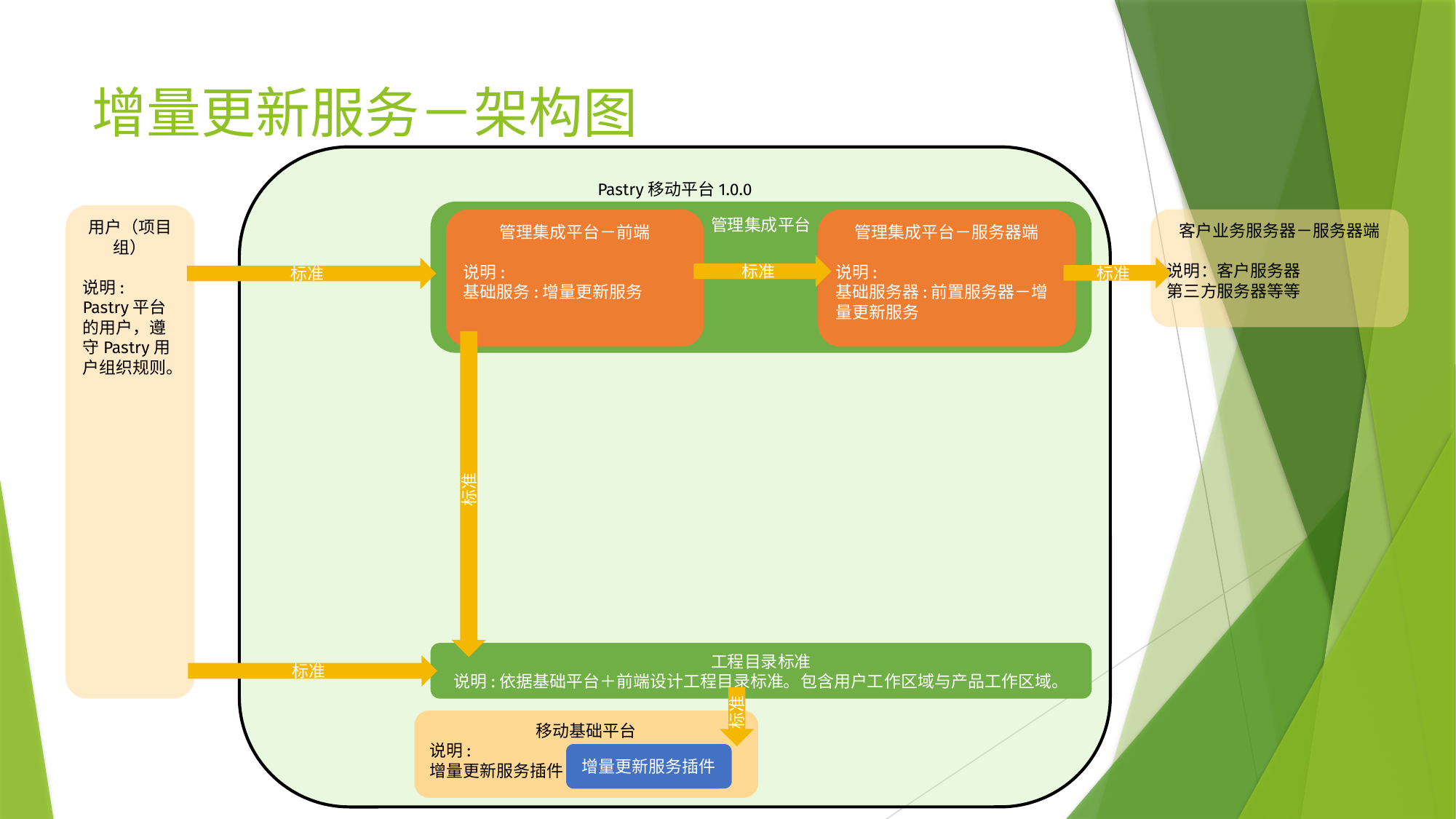

# 增量更新服务－架构图

Pastry移动平台1.0.0
标准

管理集成平台
用户（项目组）

说明:
Pastry平台的用户，遵守Pastry用户组织规则。
标准
管理集成平台－前端

说明:
基础服务:增量更新服务
管理集成平台－服务器端

说明:
基础服务器:前置服务器－增量更新服务
客户业务服务器－服务器端

说明：客户服务器
第三方服务器等等
标准
标准
标准
工程目录标准
说明:依据基础平台＋前端设计工程目录标准。包含用户工作区域与产品工作区域。
标准
移动基础平台
说明:
增量更新服务插件
增量更新服务插件